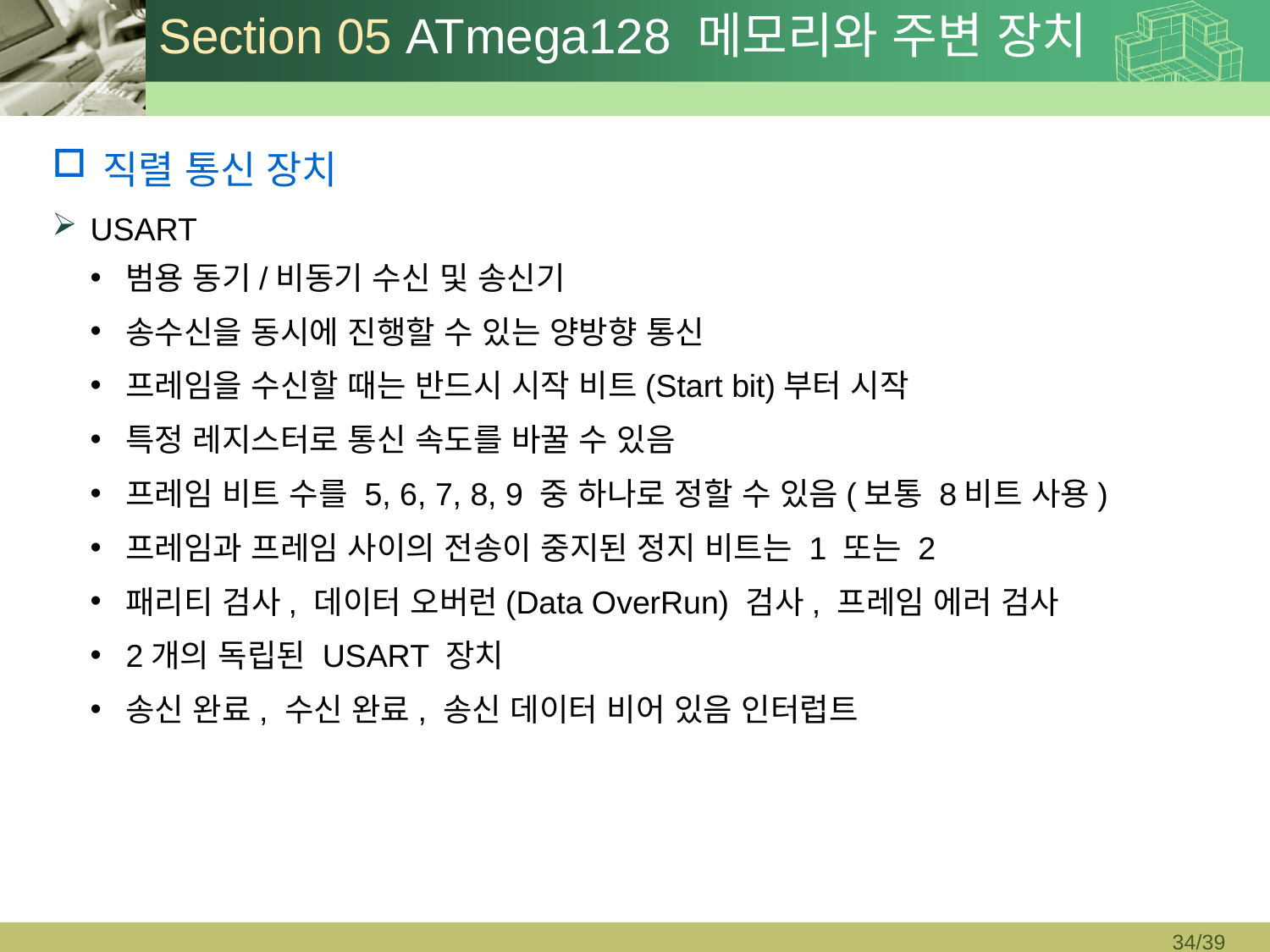

# Section 05 ATmega128 메모리와 주변 장치
직렬 통신 장치
USART
범용 동기/비동기 수신 및 송신기
송수신을 동시에 진행할 수 있는 양방향 통신
프레임을 수신할 때는 반드시 시작 비트(Start bit)부터 시작
특정 레지스터로 통신 속도를 바꿀 수 있음
프레임 비트 수를 5, 6, 7, 8, 9 중 하나로 정할 수 있음(보통 8비트 사용)
프레임과 프레임 사이의 전송이 중지된 정지 비트는 1 또는 2
패리티 검사, 데이터 오버런(Data OverRun) 검사, 프레임 에러 검사
2개의 독립된 USART 장치
송신 완료, 수신 완료, 송신 데이터 비어 있음 인터럽트